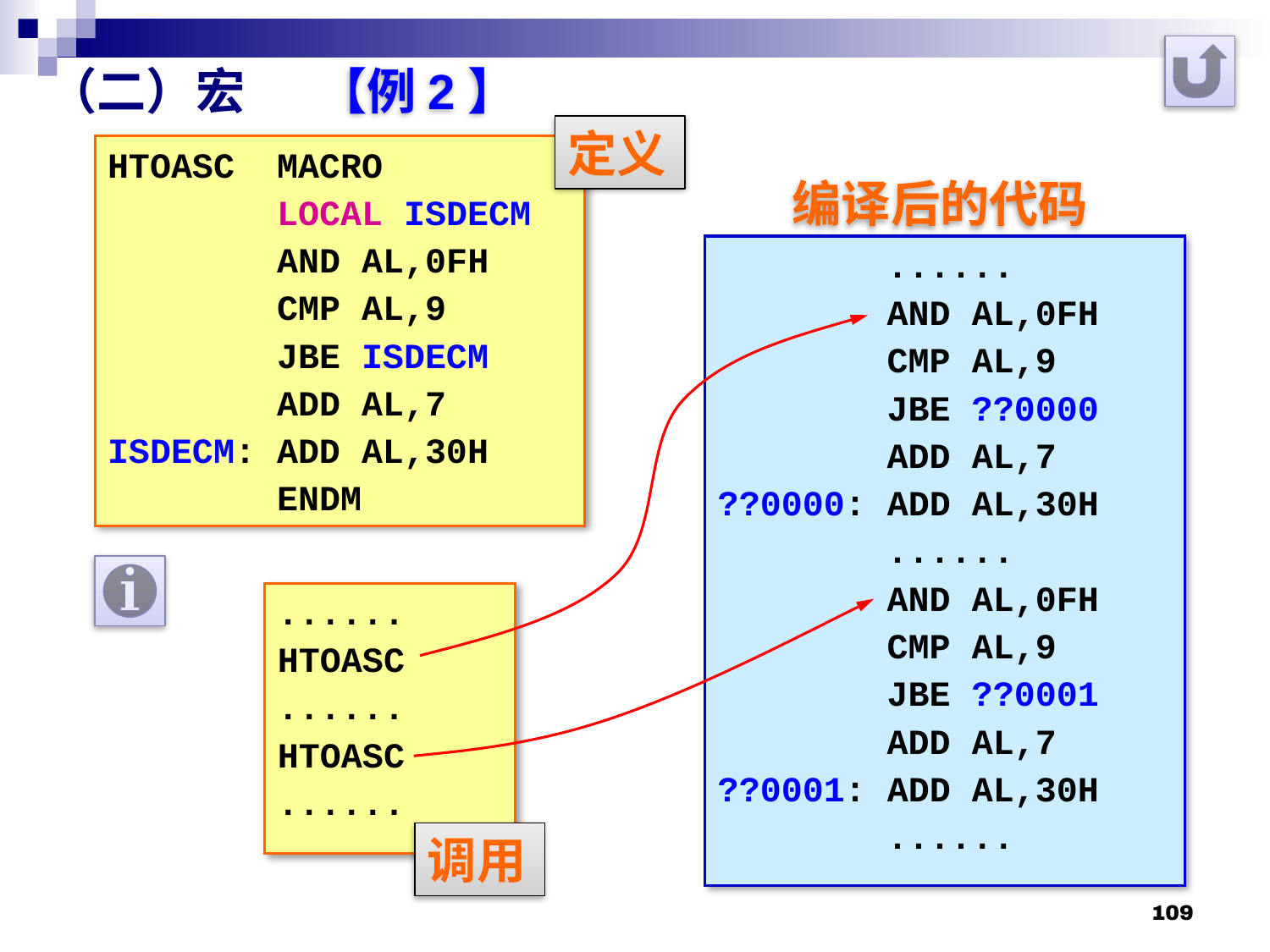

# （二）宏
【例2】
定义
HTOASC  MACRO
        LOCAL ISDECM
        AND AL,0FH
        CMP AL,9
        JBE ISDECM
        ADD AL,7
ISDECM: ADD AL,30H
        ENDM
编译后的代码
        ......
        AND AL,0FH
        CMP AL,9
        JBE ??0000
        ADD AL,7
??0000: ADD AL,30H
        ......
        AND AL,0FH
        CMP AL,9
        JBE ??0001
        ADD AL,7
??0001: ADD AL,30H
        ......

......
HTOASC
......
HTOASC
......

调用
109